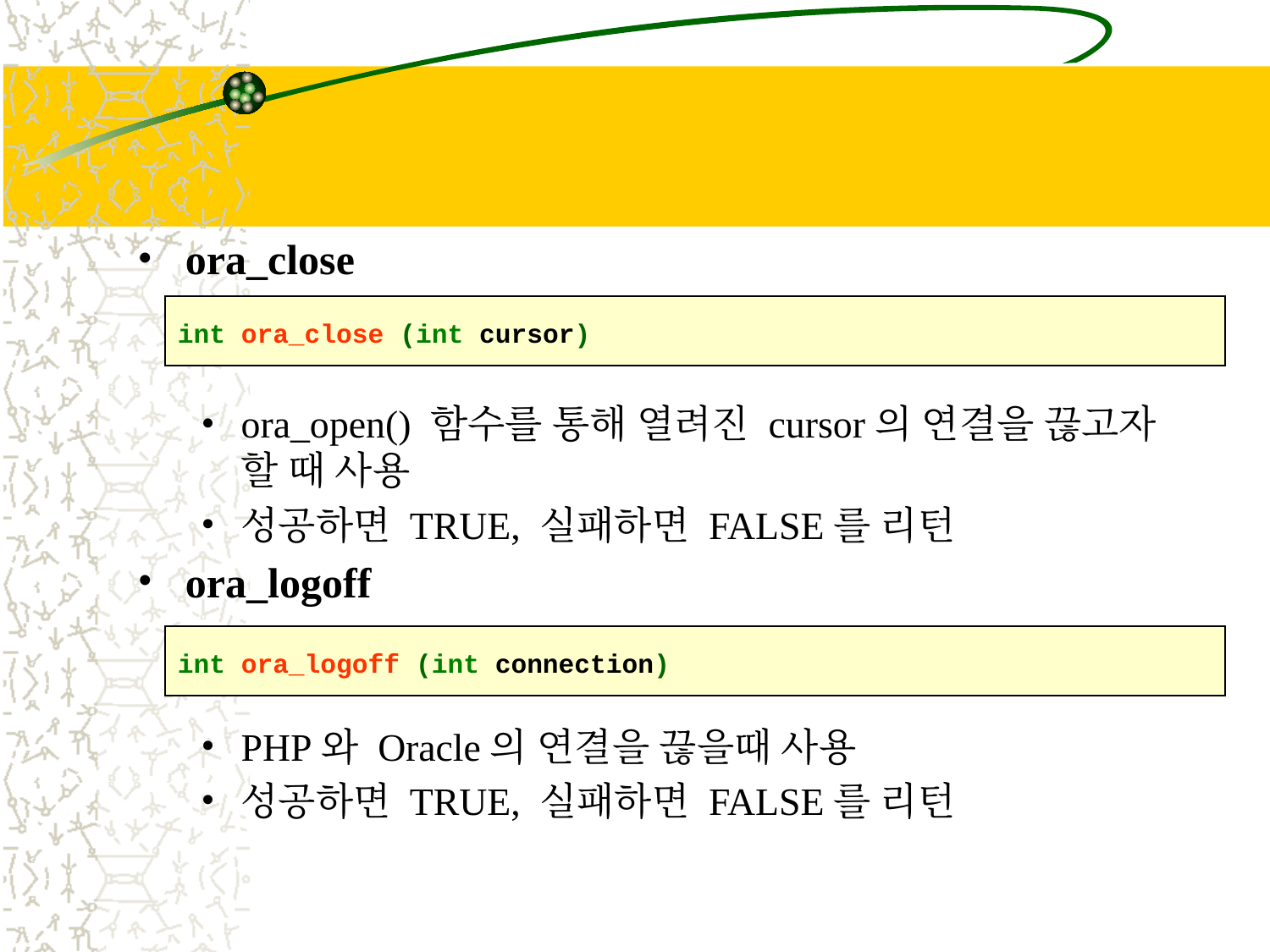

#
ora_close

ora_open() 함수를 통해 열려진 cursor의 연결을 끊고자 할 때 사용
성공하면 TRUE, 실패하면 FALSE를 리턴
ora_logoff

PHP와 Oracle의 연결을 끊을때 사용
성공하면 TRUE, 실패하면 FALSE를 리턴
int ora_close (int cursor)
int ora_logoff (int connection)